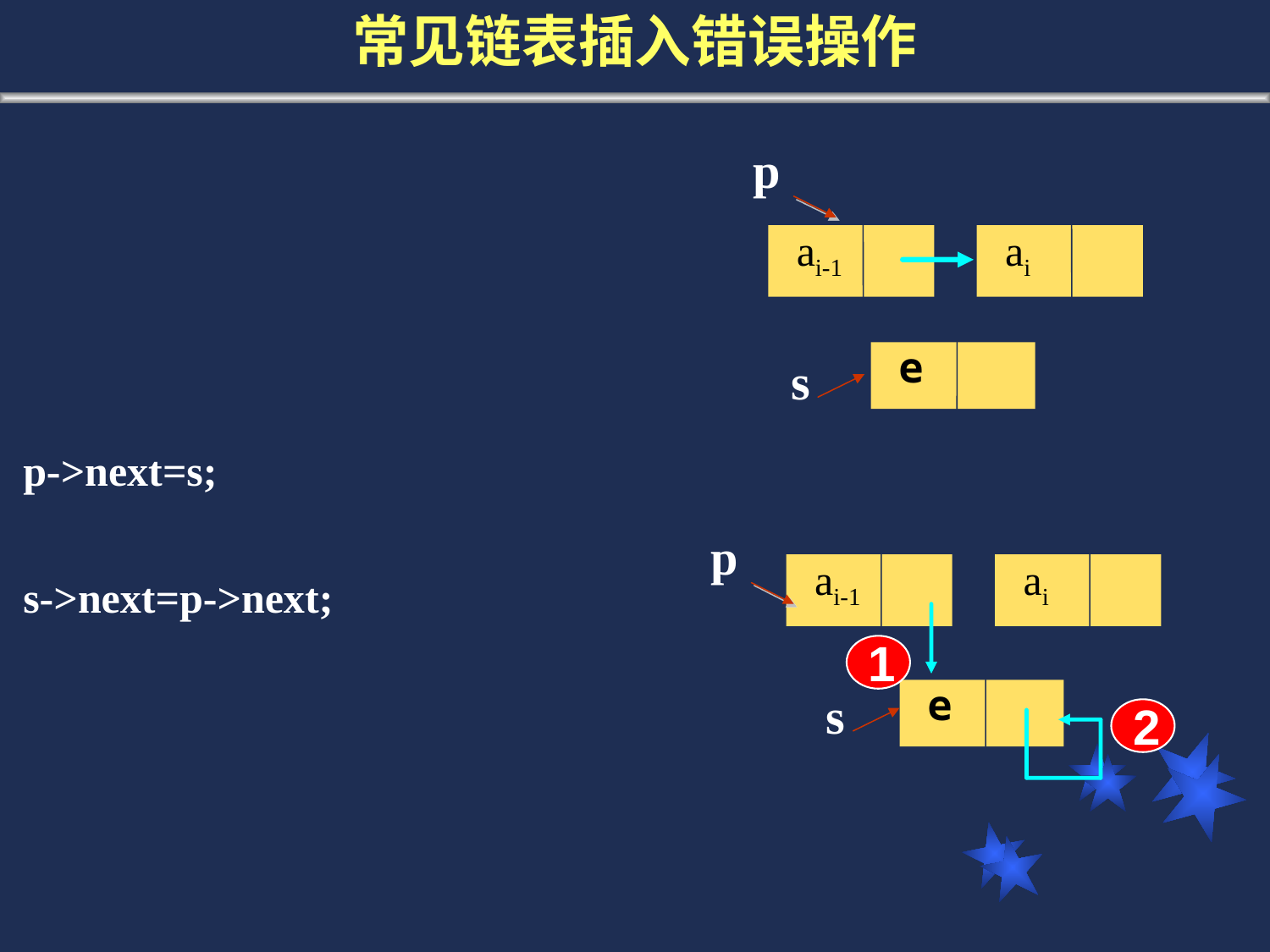

常见链表插入错误操作
p

ai-1

ai

e

s

 p->next=s;
p

ai-1

ai

 s->next=p->next;

1
e

s

2